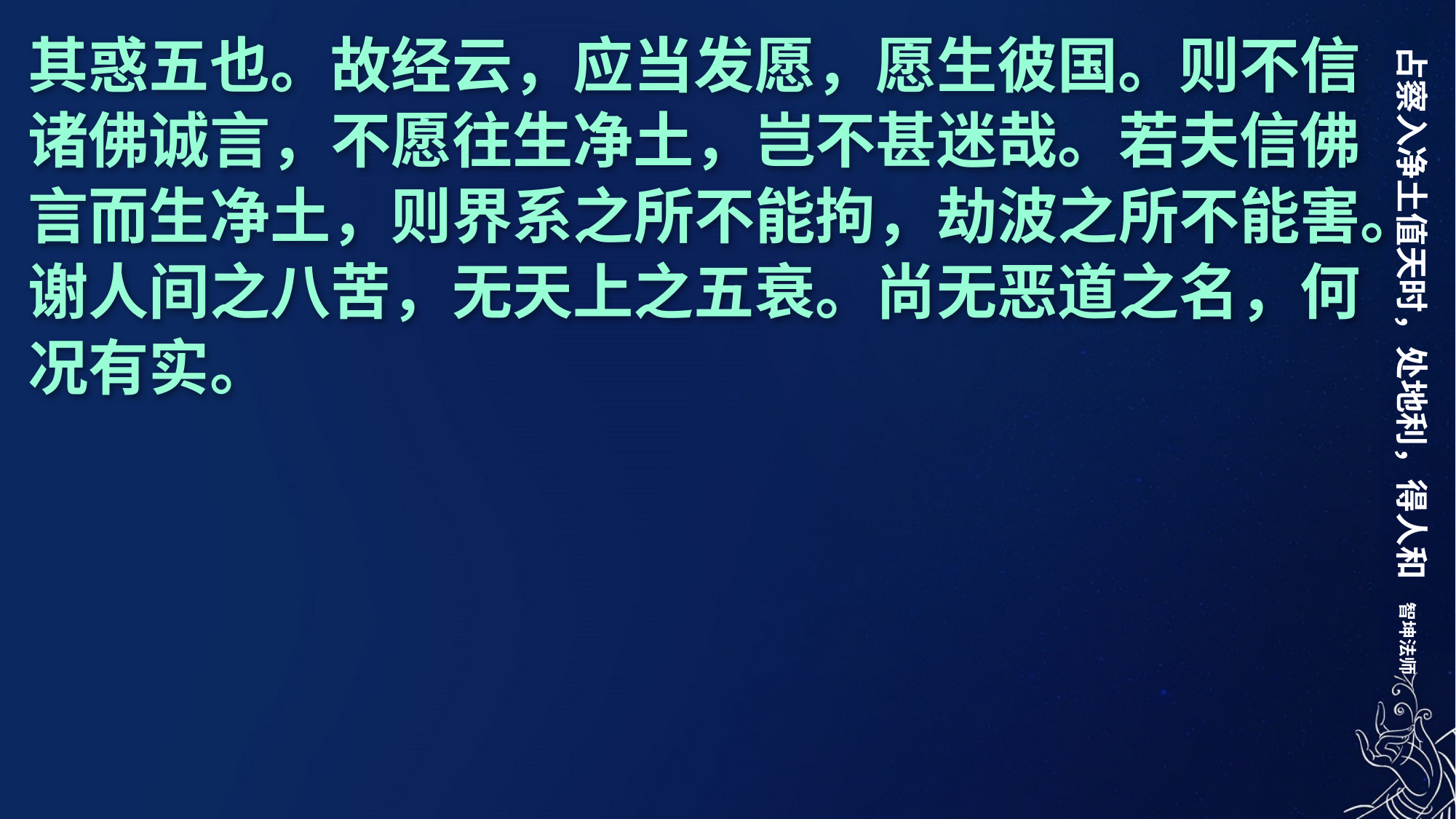

其惑五也。故经云，应当发愿，愿生彼国。则不信诸佛诚言，不愿往生净土，岂不甚迷哉。若夫信佛言而生净土，则界系之所不能拘，劫波之所不能害。谢人间之八苦，无天上之五衰。尚无恶道之名，何况有实。